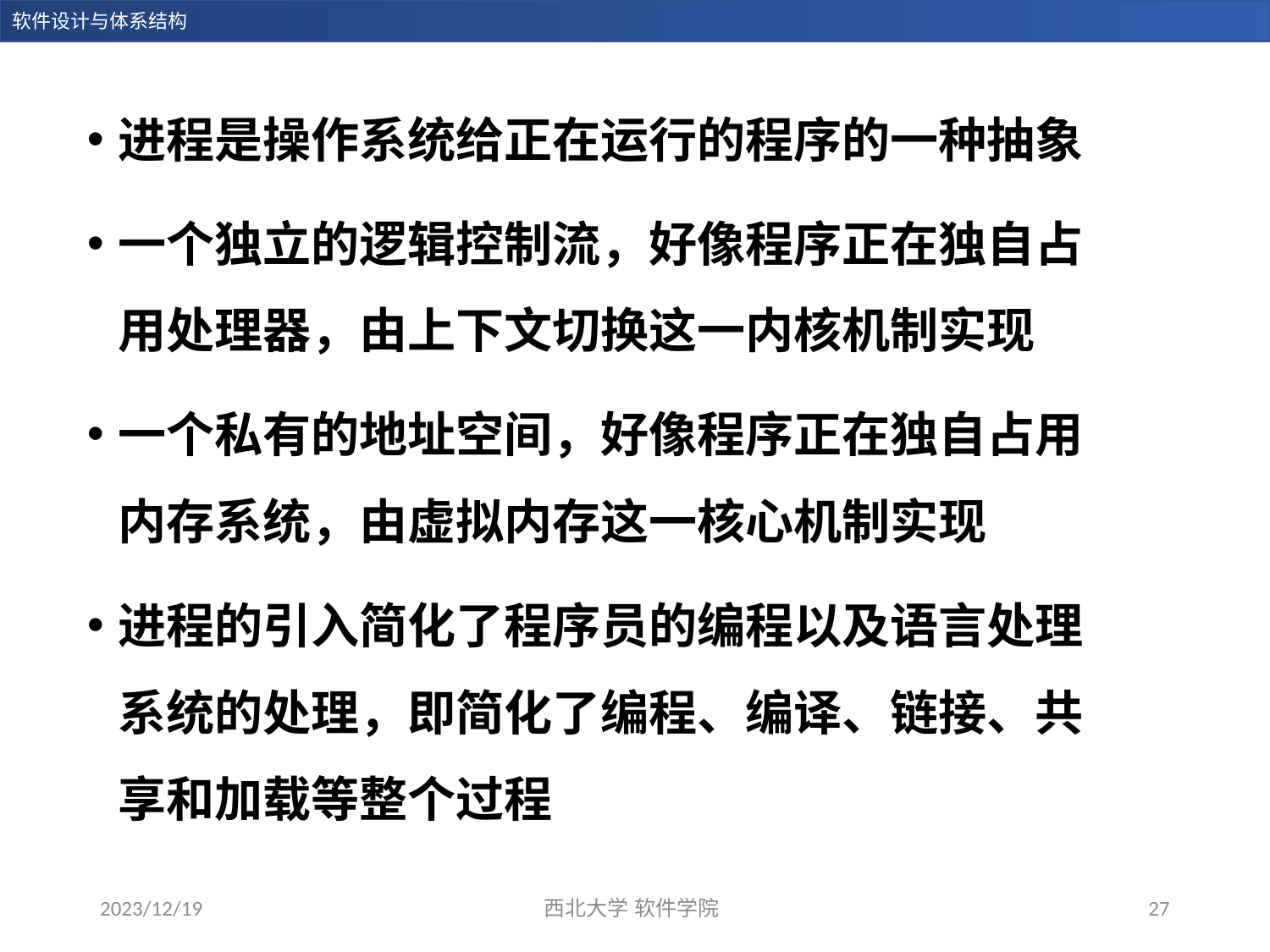

进程是操作系统给正在运行的程序的一种抽象
一个独立的逻辑控制流，好像程序正在独自占用处理器，由上下文切换这一内核机制实现
一个私有的地址空间，好像程序正在独自占用内存系统，由虚拟内存这一核心机制实现
进程的引入简化了程序员的编程以及语言处理系统的处理，即简化了编程、编译、链接、共享和加载等整个过程
2023/12/19
西北大学 软件学院
27